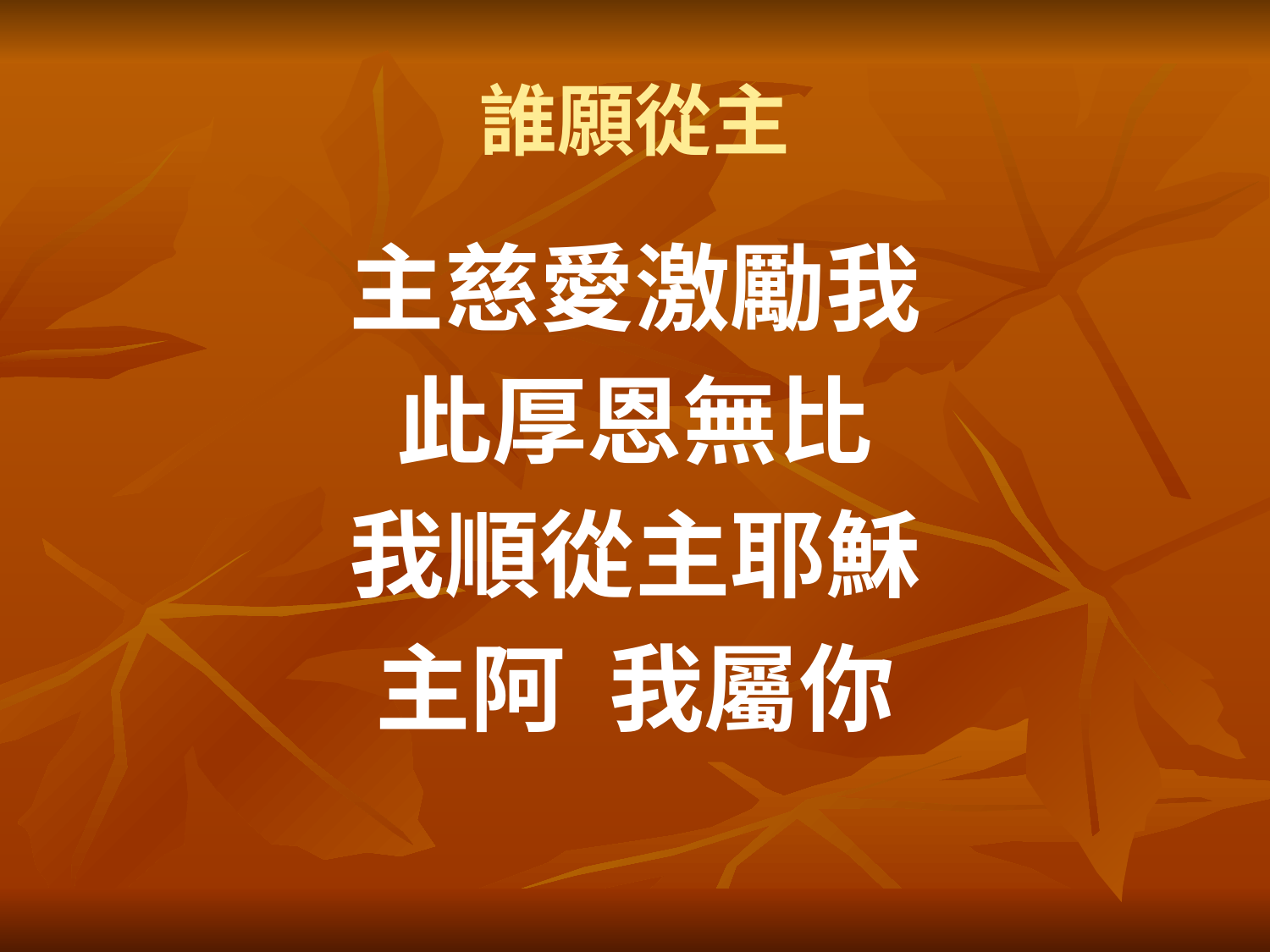

# 誰願從主
主慈愛激勵我
此厚恩無比
我順從主耶穌
主阿  我屬你